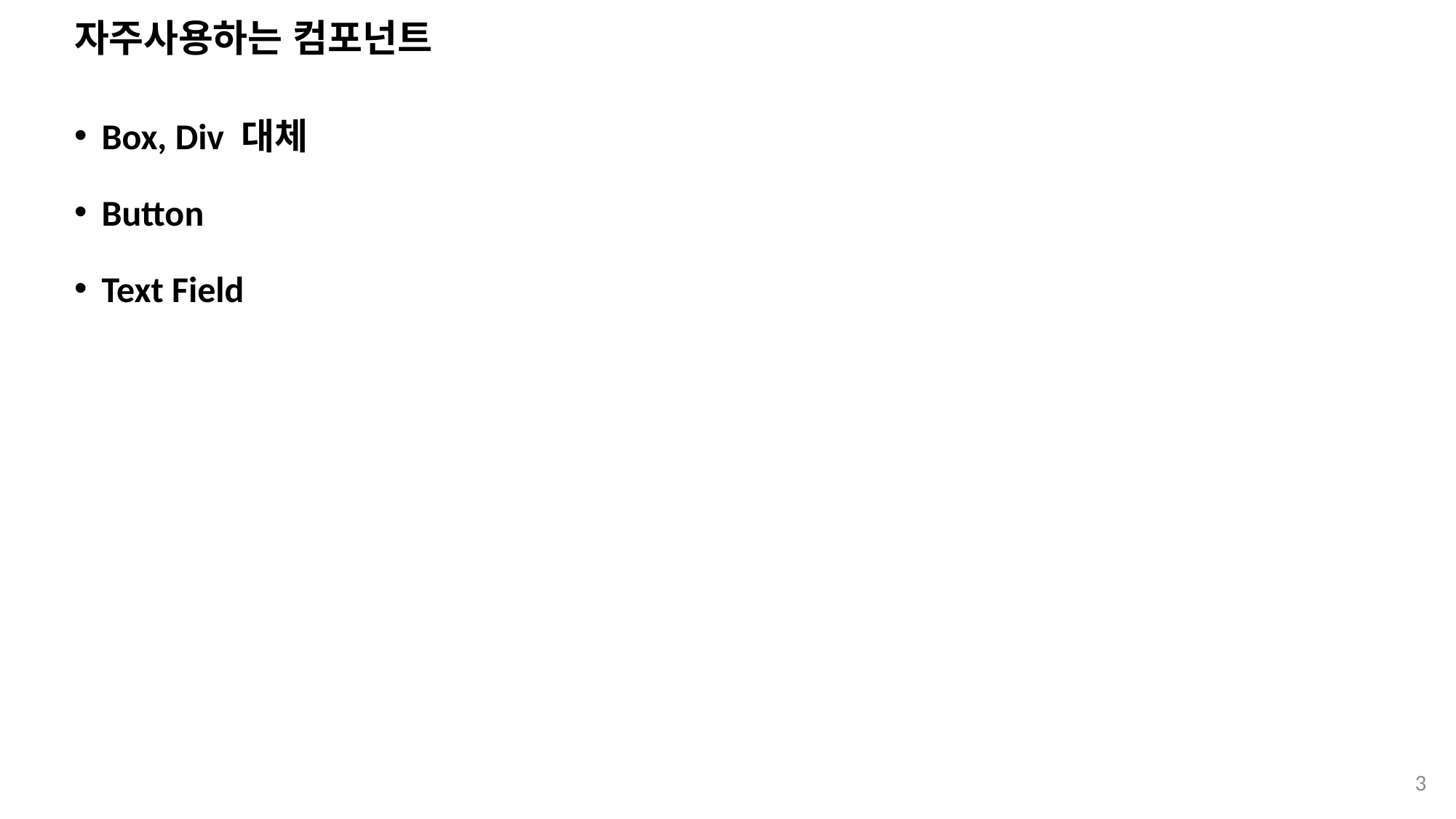

# 자주사용하는 컴포넌트
Box, Div 대체
Button
Text Field

3